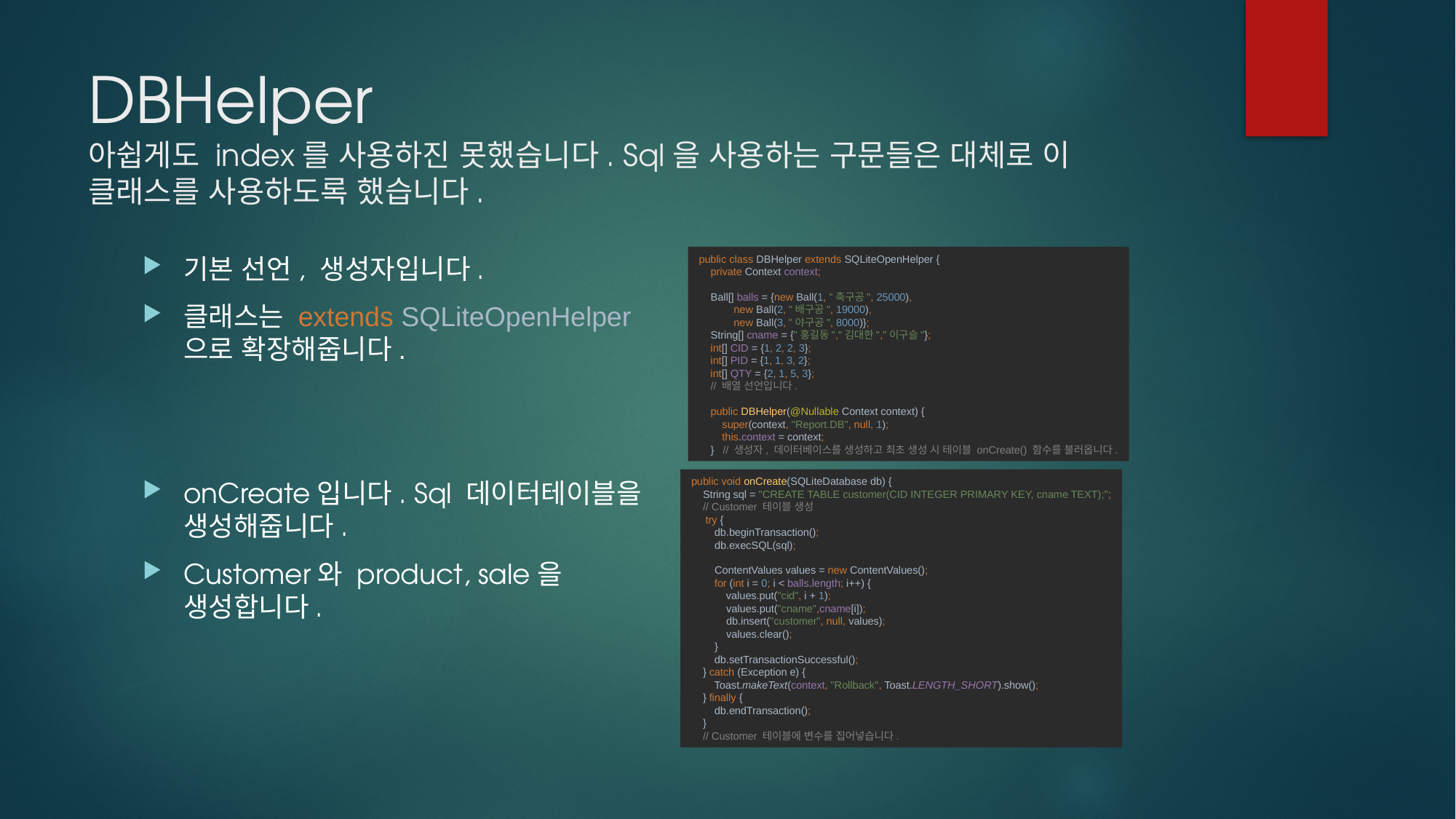

# DBHelper 아쉽게도 index를 사용하진 못했습니다. Sql을 사용하는 구문들은 대체로 이 클래스를 사용하도록 했습니다.
public class DBHelper extends SQLiteOpenHelper {
    private Context context;
    Ball[] balls = {new Ball(1, "축구공", 25000),
            new Ball(2, "배구공", 19000),
            new Ball(3, "야구공", 8000)};
    String[] cname = {"홍길동","김대한","이구슬"};
    int[] CID = {1, 2, 2, 3};
    int[] PID = {1, 1, 3, 2};
    int[] QTY = {2, 1, 5, 3};
    // 배열 선언입니다.
    public DBHelper(@Nullable Context context) {
        super(context, "Report.DB", null, 1);
        this.context = context;
    }   // 생성자, 데이터베이스를 생성하고 최초 생성 시 테이블 onCreate() 함수를 불러옵니다.

기본 선언, 생성자입니다.
클래스는 extends SQLiteOpenHelper으로 확장해줍니다.

onCreate입니다. Sql 데이터테이블을 생성해줍니다.
Customer와 product, sale을 생성합니다.

public void onCreate(SQLiteDatabase db) {
    String sql = "CREATE TABLE customer(CID INTEGER PRIMARY KEY, cname TEXT);";
    // Customer 테이블 생성
    try {
        db.beginTransaction();
        db.execSQL(sql);
        ContentValues values = new ContentValues();
        for (int i = 0; i < balls.length; i++) {
            values.put("cid", i + 1);
            values.put("cname",cname[i]);
            db.insert("customer", null, values);
            values.clear();
        }
        db.setTransactionSuccessful();
    } catch (Exception e) {
        Toast.makeText(context, "Rollback", Toast.LENGTH_SHORT).show();
    } finally {
        db.endTransaction();
    }
    // Customer 테이블에 변수를 집어넣습니다.